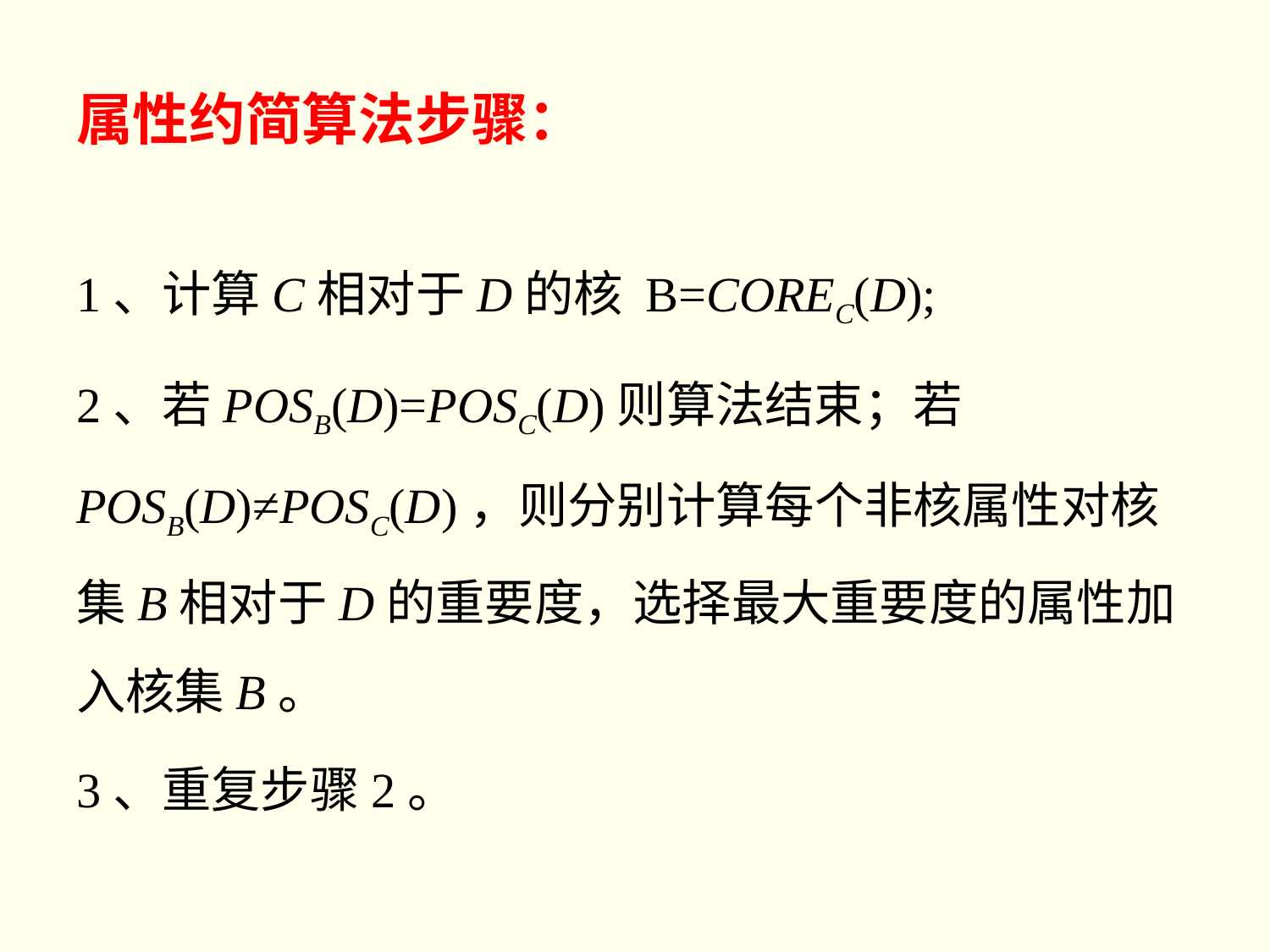

# 属性约简算法步骤：
1、计算C相对于D的核 B=COREC(D);
2、若POSB(D)=POSC(D)则算法结束；若POSB(D)≠POSC(D)，则分别计算每个非核属性对核集B相对于D的重要度，选择最大重要度的属性加入核集B。
3、重复步骤2。